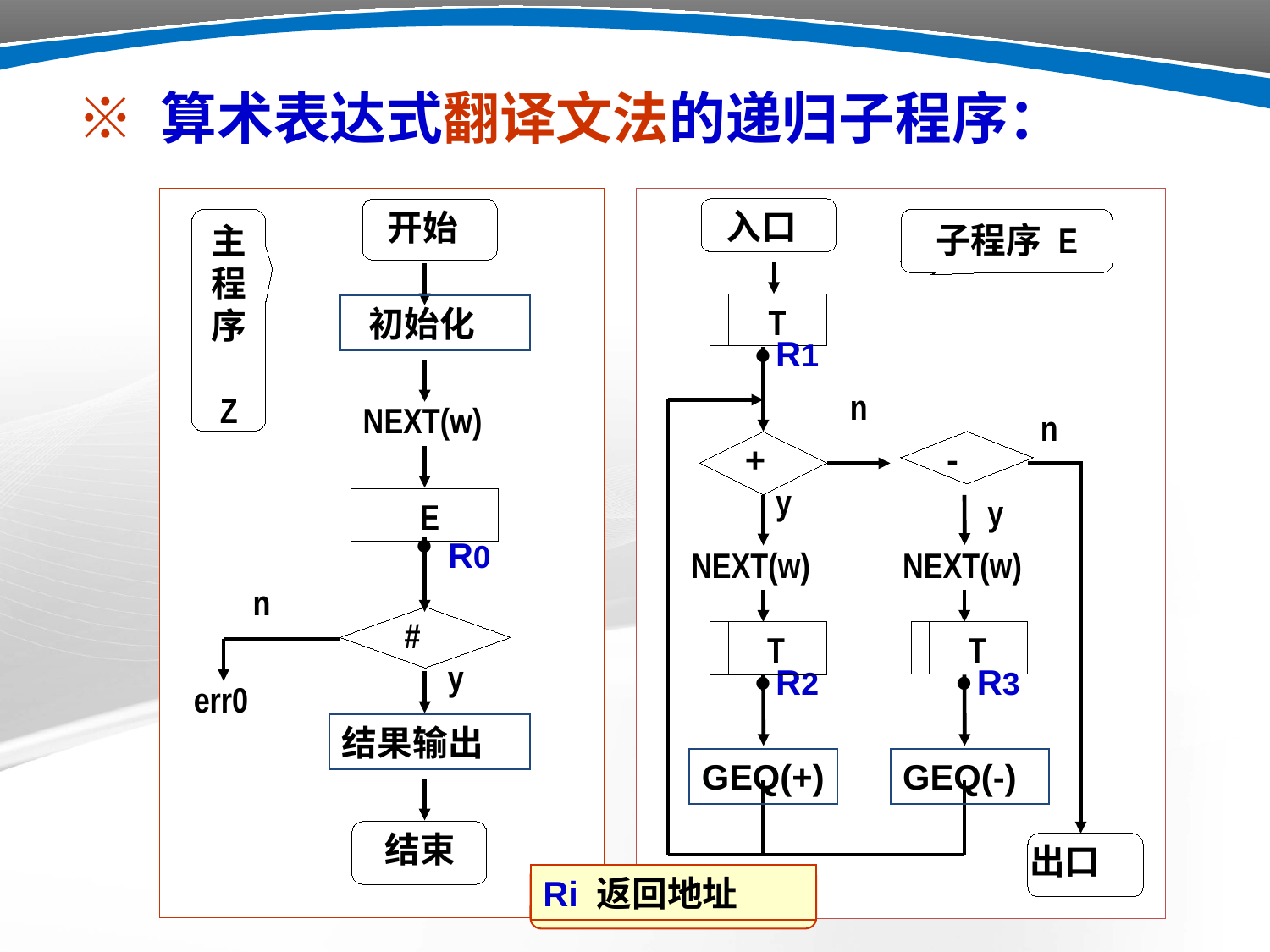

※ 算术表达式翻译文法的递归子程序：

  开始

主程序   Z
 初始化
NEXT(w)

E

R0
n

     #
y
err0
结果输出
   结束

  入口

子程序 E

T

R1
n
n

   +

   -
y
y
NEXT(w)
NEXT(w)

T

T

R2

R3
GEQ(+)
GEQ(-)
出口

Ri 返回地址